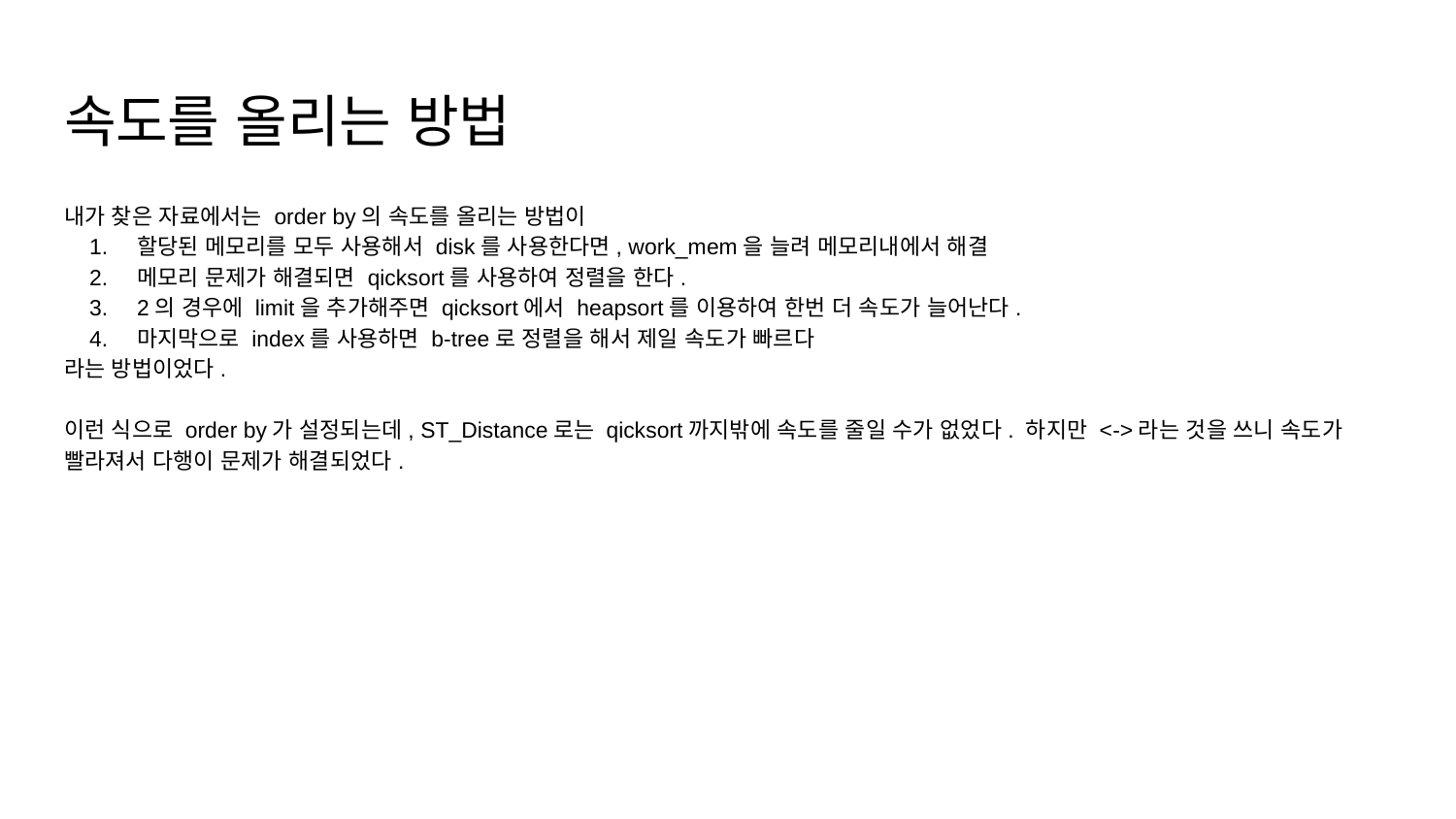

# 속도를 올리는 방법
내가 찾은 자료에서는 order by의 속도를 올리는 방법이
할당된 메모리를 모두 사용해서 disk를 사용한다면, work_mem을 늘려 메모리내에서 해결
메모리 문제가 해결되면 qicksort를 사용하여 정렬을 한다.
2의 경우에 limit을 추가해주면 qicksort에서 heapsort를 이용하여 한번 더 속도가 늘어난다.
마지막으로 index를 사용하면 b-tree로 정렬을 해서 제일 속도가 빠르다
라는 방법이었다.

이런 식으로 order by가 설정되는데, ST_Distance로는 qicksort까지밖에 속도를 줄일 수가 없었다. 하지만 <->라는 것을 쓰니 속도가 빨라져서 다행이 문제가 해결되었다.